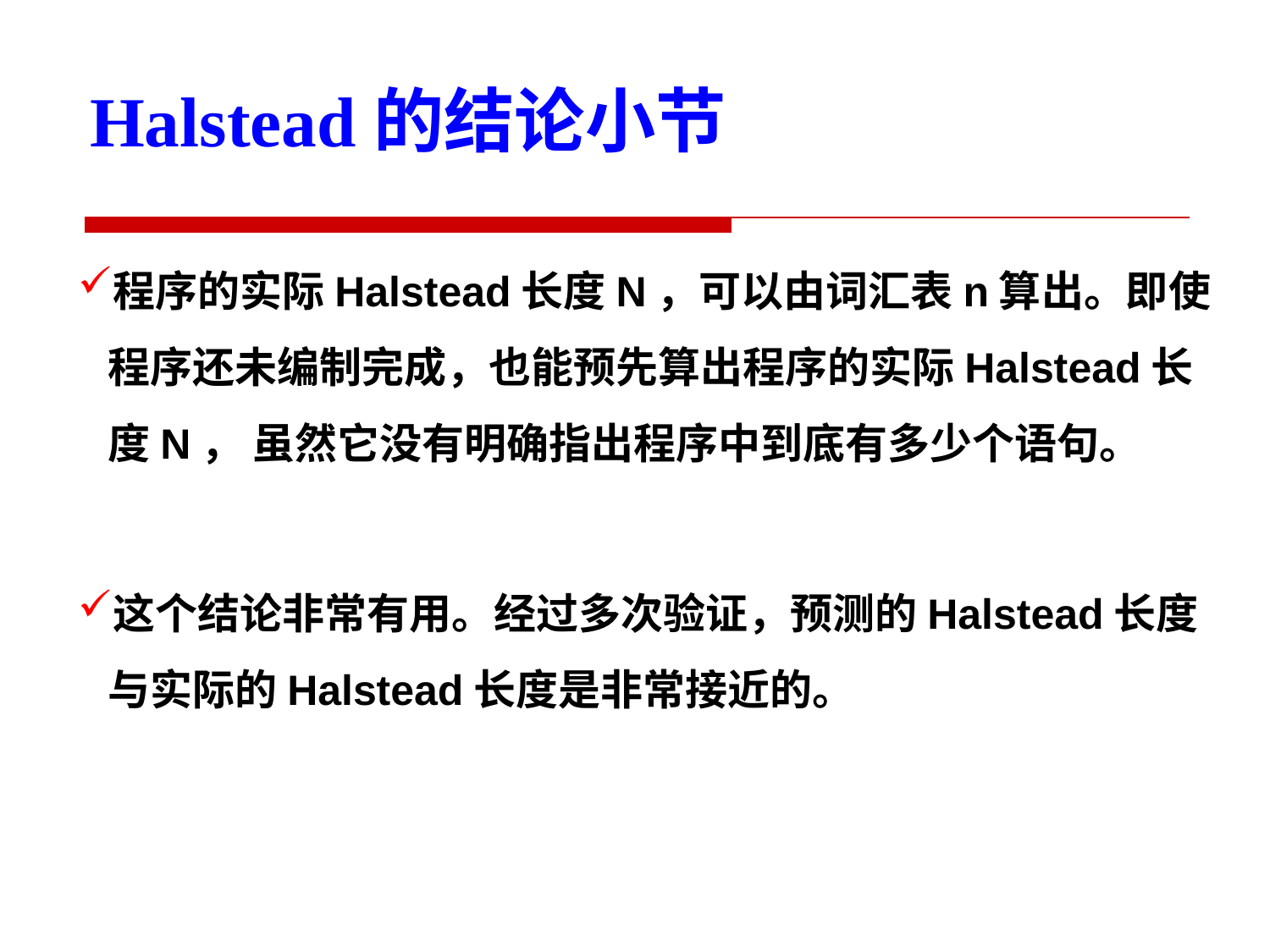

Halstead的结论小节
程序的实际Halstead长度N，可以由词汇表n算出。即使程序还未编制完成，也能预先算出程序的实际Halstead长度N， 虽然它没有明确指出程序中到底有多少个语句。

这个结论非常有用。经过多次验证，预测的Halstead长度与实际的Halstead长度是非常接近的。